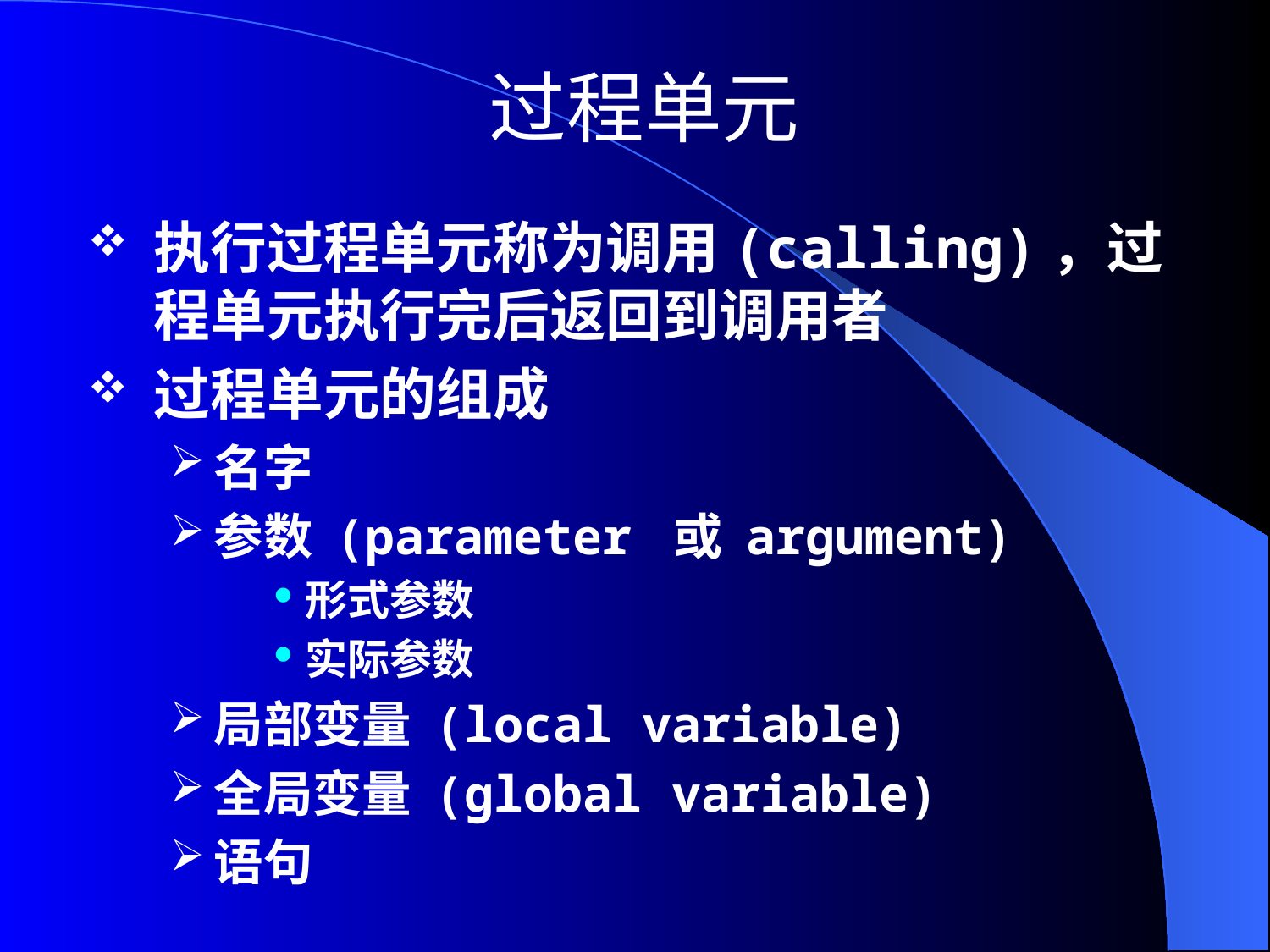

# 过程单元
执行过程单元称为调用(calling)，过程单元执行完后返回到调用者
过程单元的组成
名字
参数 (parameter 或 argument)
形式参数
实际参数
局部变量 (local variable)
全局变量 (global variable)
语句